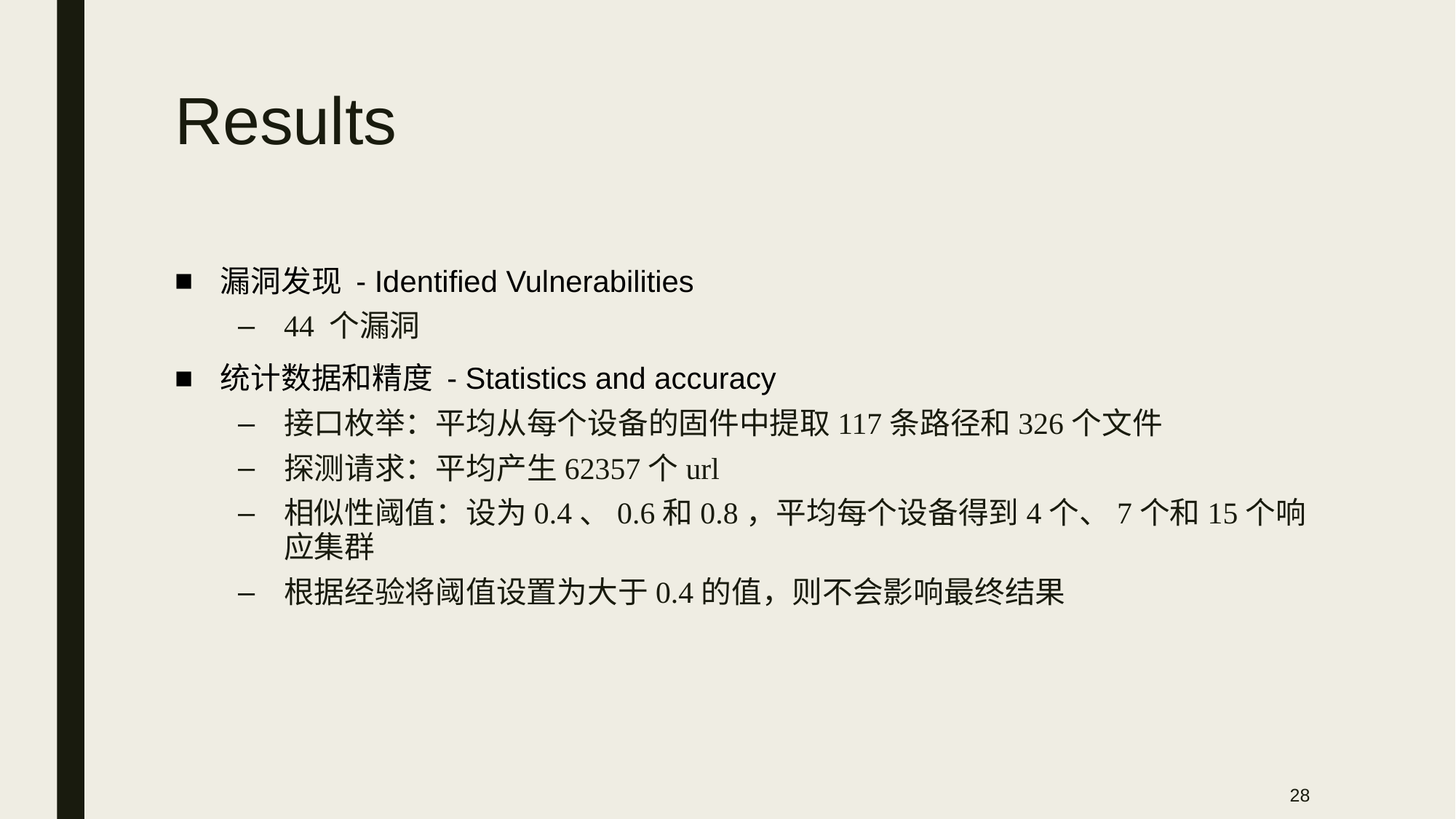

# Results
漏洞发现 - Identified Vulnerabilities
44 个漏洞
统计数据和精度 - Statistics and accuracy
接口枚举：平均从每个设备的固件中提取117条路径和326个文件
探测请求：平均产生62357个url
相似性阈值：设为0.4、0.6和0.8，平均每个设备得到4个、7个和15个响应集群
根据经验将阈值设置为大于0.4的值，则不会影响最终结果
28